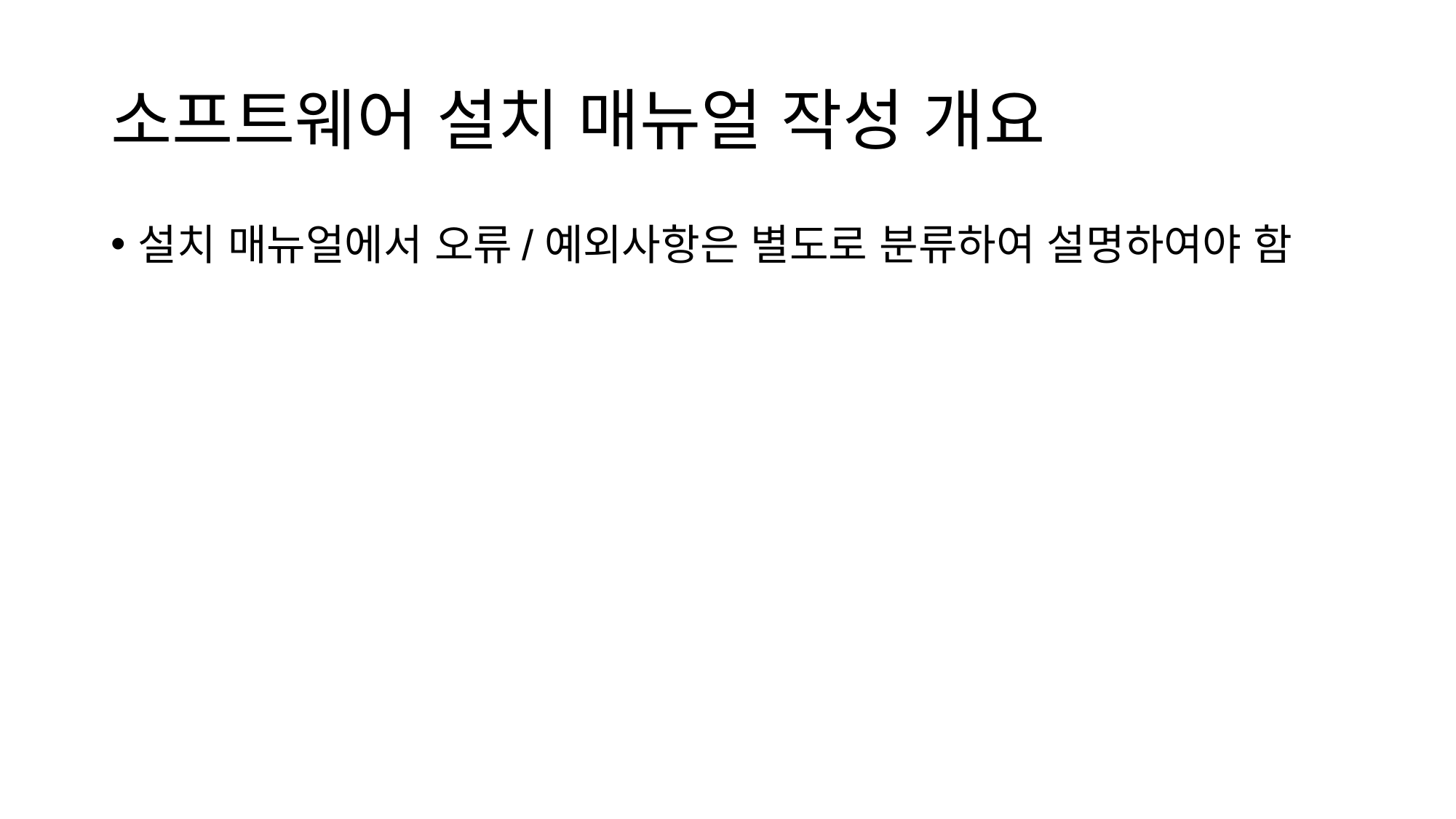

# 소프트웨어 설치 매뉴얼 작성 개요
설치 매뉴얼에서 오류/예외사항은 별도로 분류하여 설명하여야 함